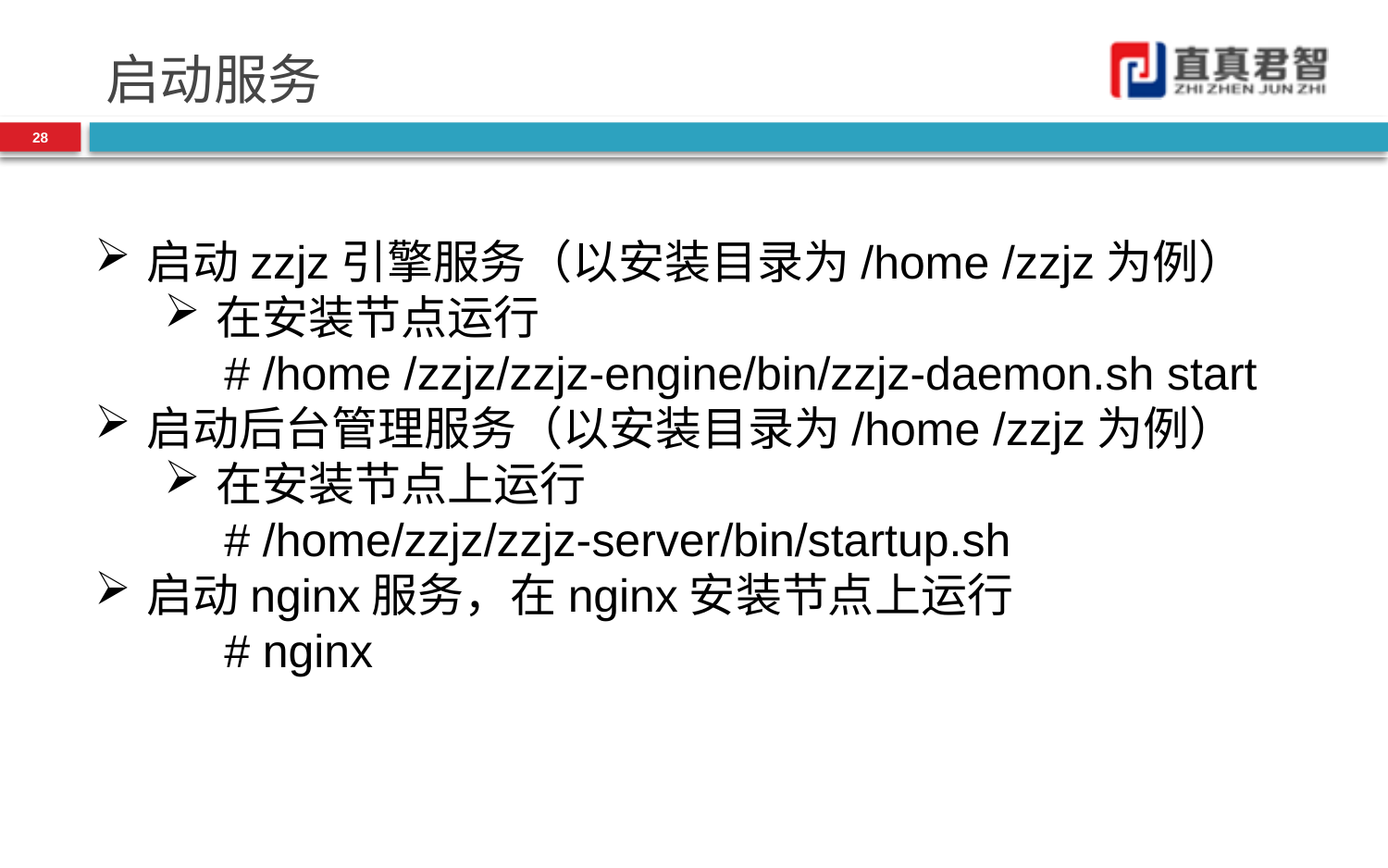

# 启动服务
28
启动zzjz引擎服务（以安装目录为/home /zzjz为例）
在安装节点运行
          # /home /zzjz/zzjz-engine/bin/zzjz-daemon.sh start
启动后台管理服务（以安装目录为/home /zzjz为例）
在安装节点上运行
          # /home/zzjz/zzjz-server/bin/startup.sh
启动nginx服务，在nginx安装节点上运行
          # nginx